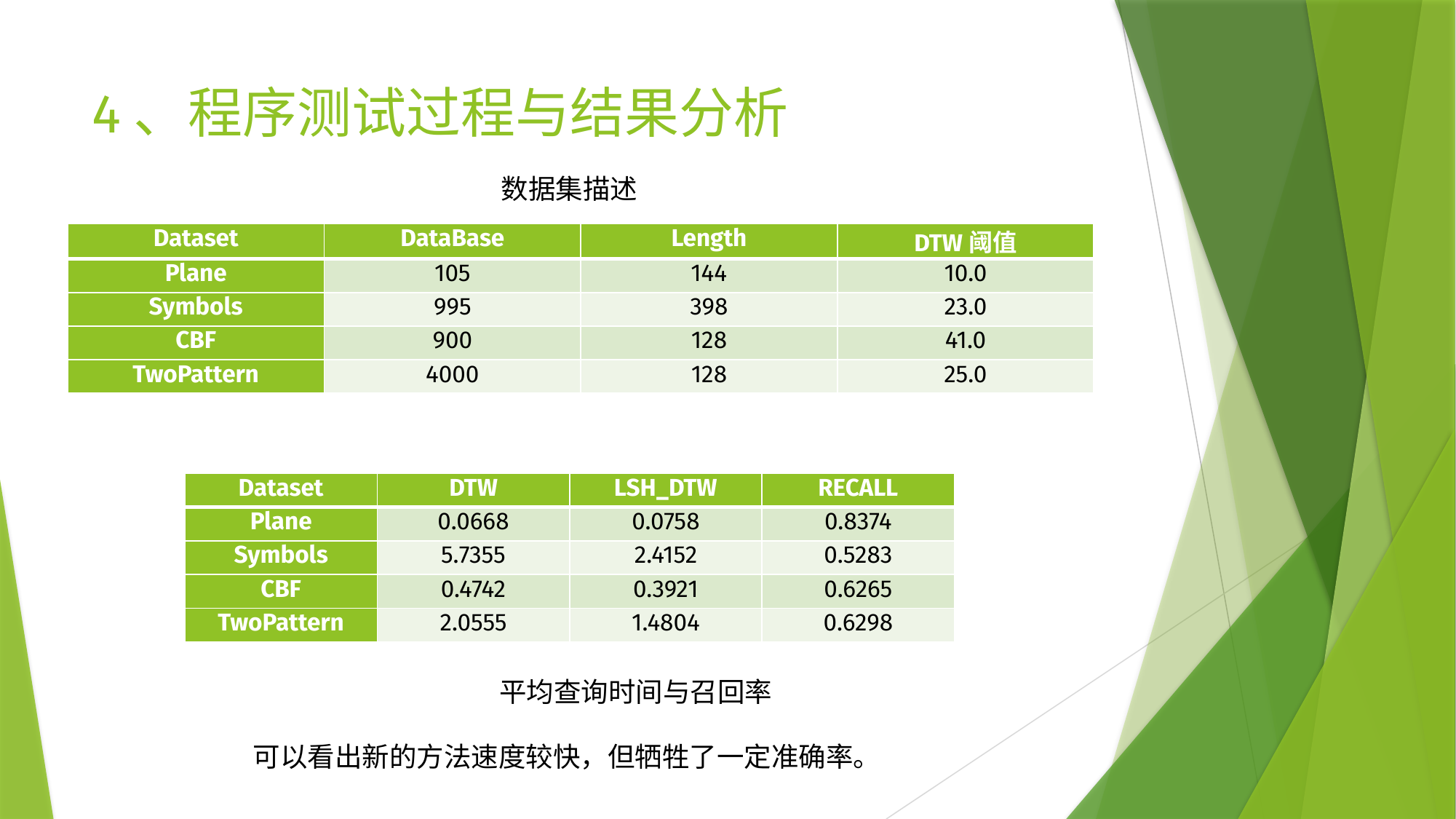

# 4、程序测试过程与结果分析
数据集描述
| Dataset | DataBase | Length | DTW阈值 |
| --- | --- | --- | --- |
| Plane | 105 | 144 | 10.0 |
| Symbols | 995 | 398 | 23.0 |
| CBF | 900 | 128 | 41.0 |
| TwoPattern | 4000 | 128 | 25.0 |
| Dataset | DTW | LSH\_DTW | RECALL |
| --- | --- | --- | --- |
| Plane | 0.0668 | 0.0758 | 0.8374 |
| Symbols | 5.7355 | 2.4152 | 0.5283 |
| CBF | 0.4742 | 0.3921 | 0.6265 |
| TwoPattern | 2.0555 | 1.4804 | 0.6298 |
平均查询时间与召回率
可以看出新的方法速度较快，但牺牲了一定准确率。